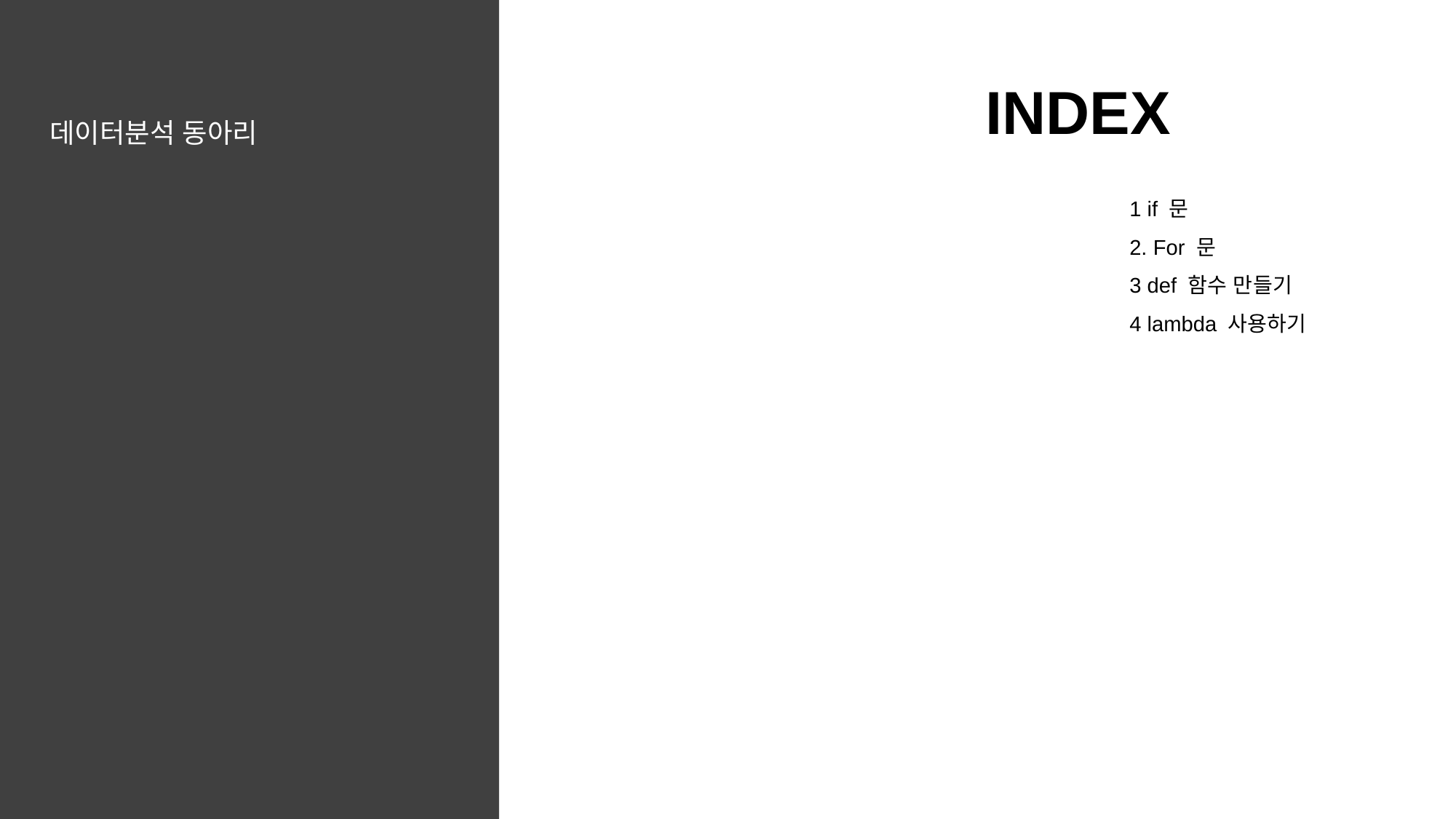

INDEX
데이터분석 동아리
1 if 문
2. For 문
3 def 함수 만들기
4 lambda 사용하기